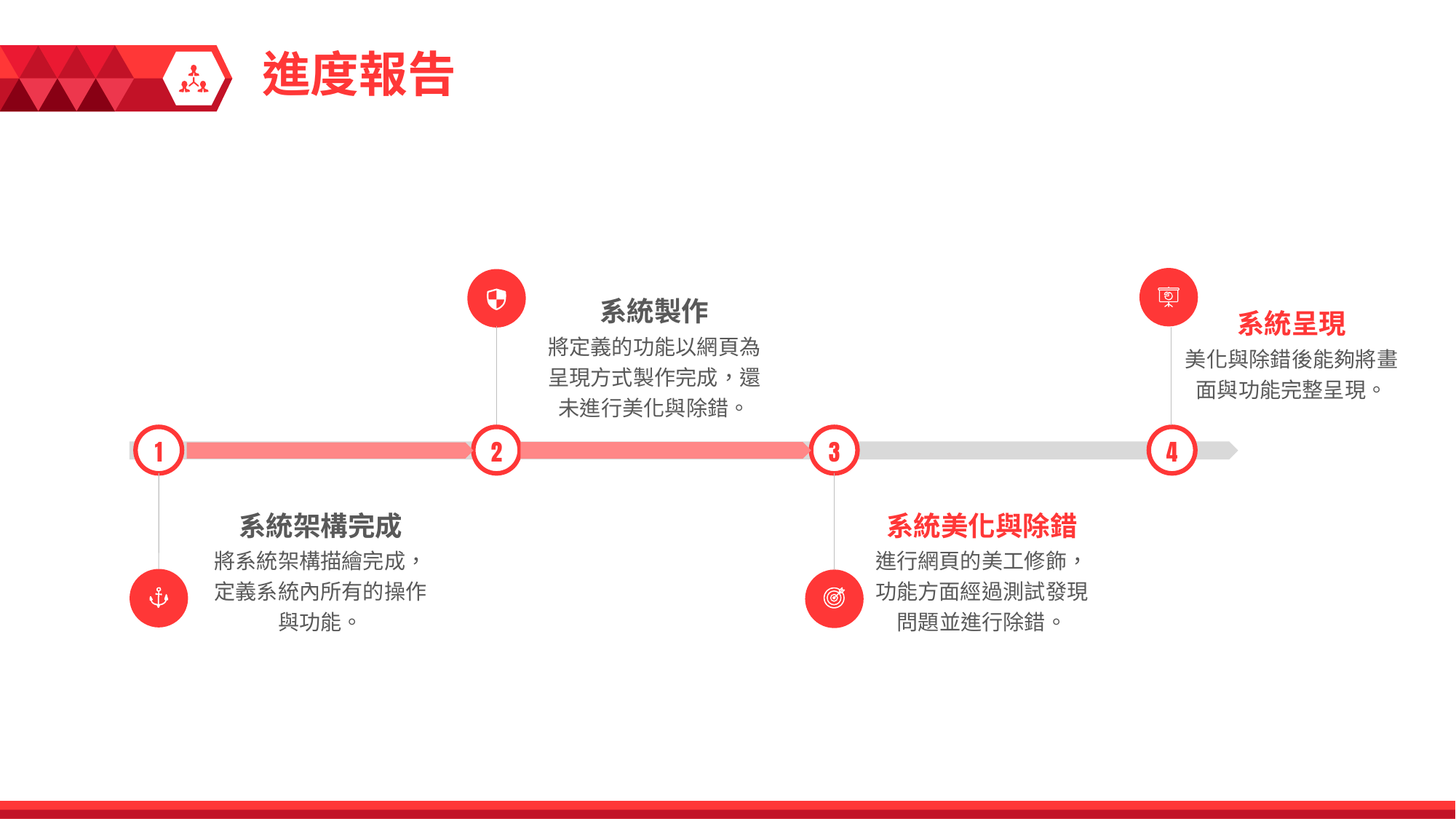

進度報告

1
2
3
4

系統製作
將定義的功能以網頁為呈現方式製作完成，還未進行美化與除錯。
系統呈現
美化與除錯後能夠將畫面與功能完整呈現。

系統架構完成
將系統架構描繪完成，定義系統內所有的操作與功能。
系統美化與除錯
進行網頁的美工修飾，功能方面經過測試發現問題並進行除錯。